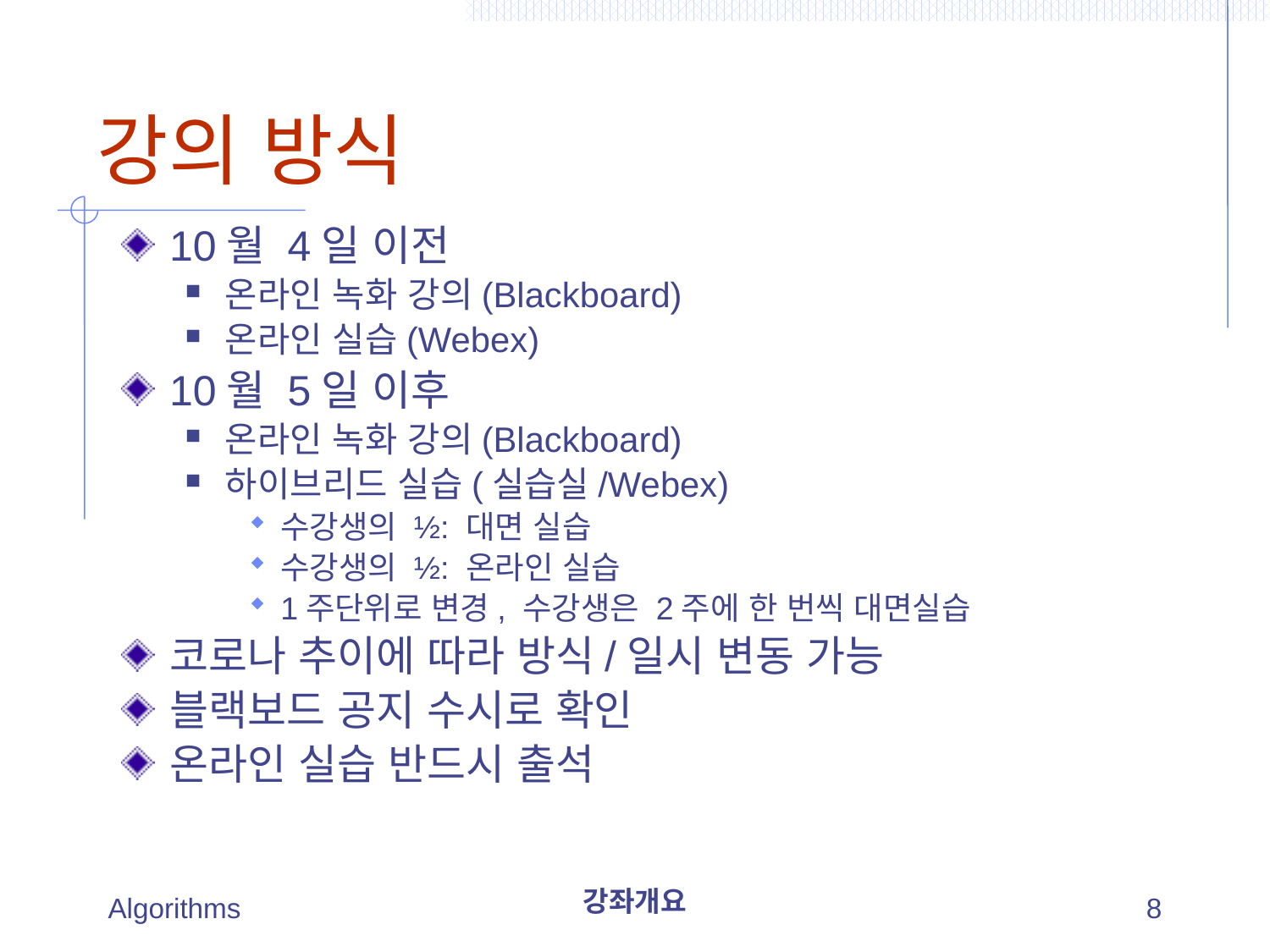

# 강의 방식
10월 4일 이전
온라인 녹화 강의(Blackboard)
온라인 실습(Webex)
10월 5일 이후
온라인 녹화 강의(Blackboard)
하이브리드 실습(실습실/Webex)
수강생의 ½: 대면 실습
수강생의 ½: 온라인 실습
1주단위로 변경, 수강생은 2주에 한 번씩 대면실습
코로나 추이에 따라 방식/일시 변동 가능
블랙보드 공지 수시로 확인
온라인 실습 반드시 출석
Algorithms
강좌개요
8